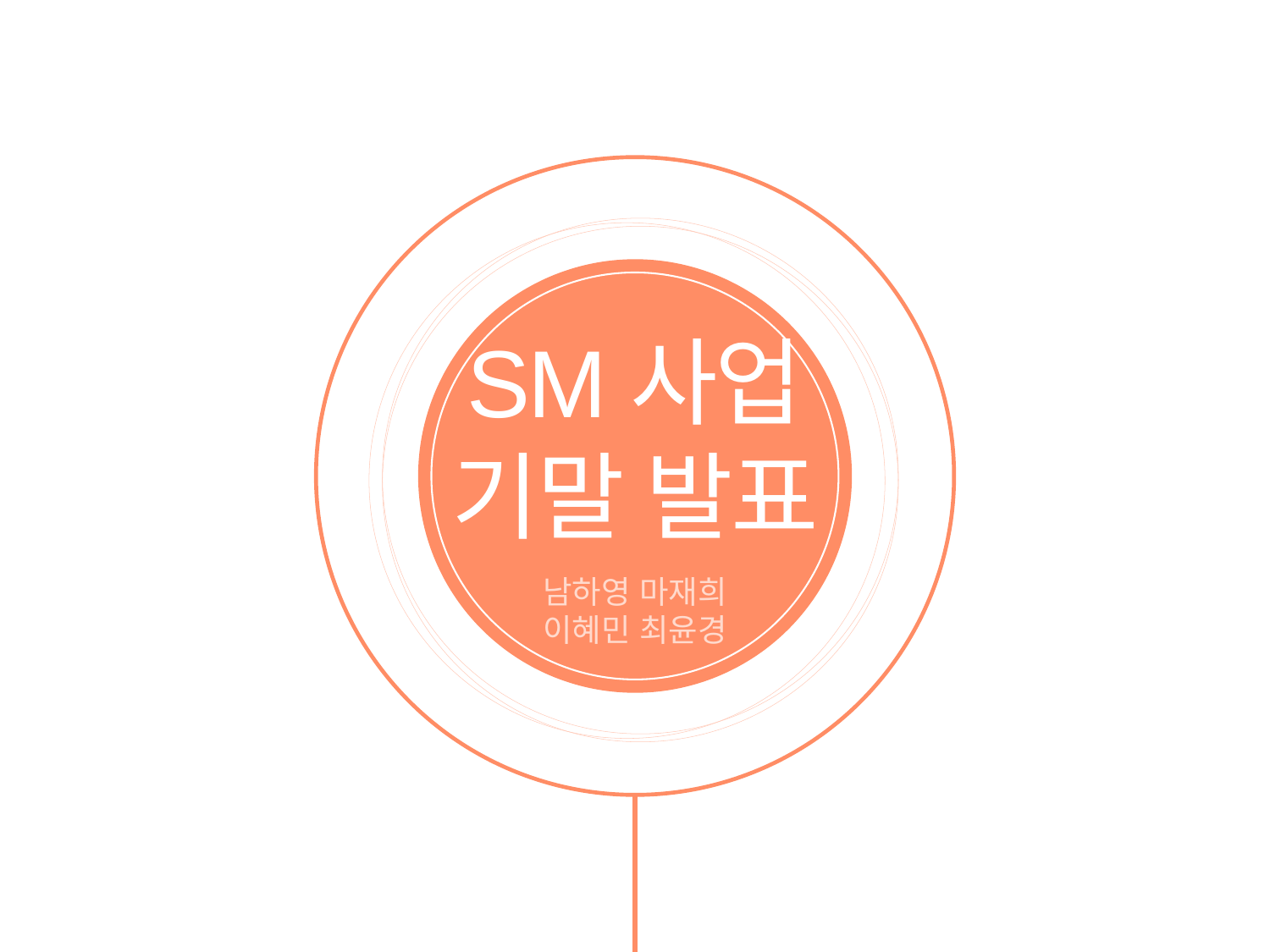

SM사업
기말 발표
남하영 마재희
이혜민 최윤경